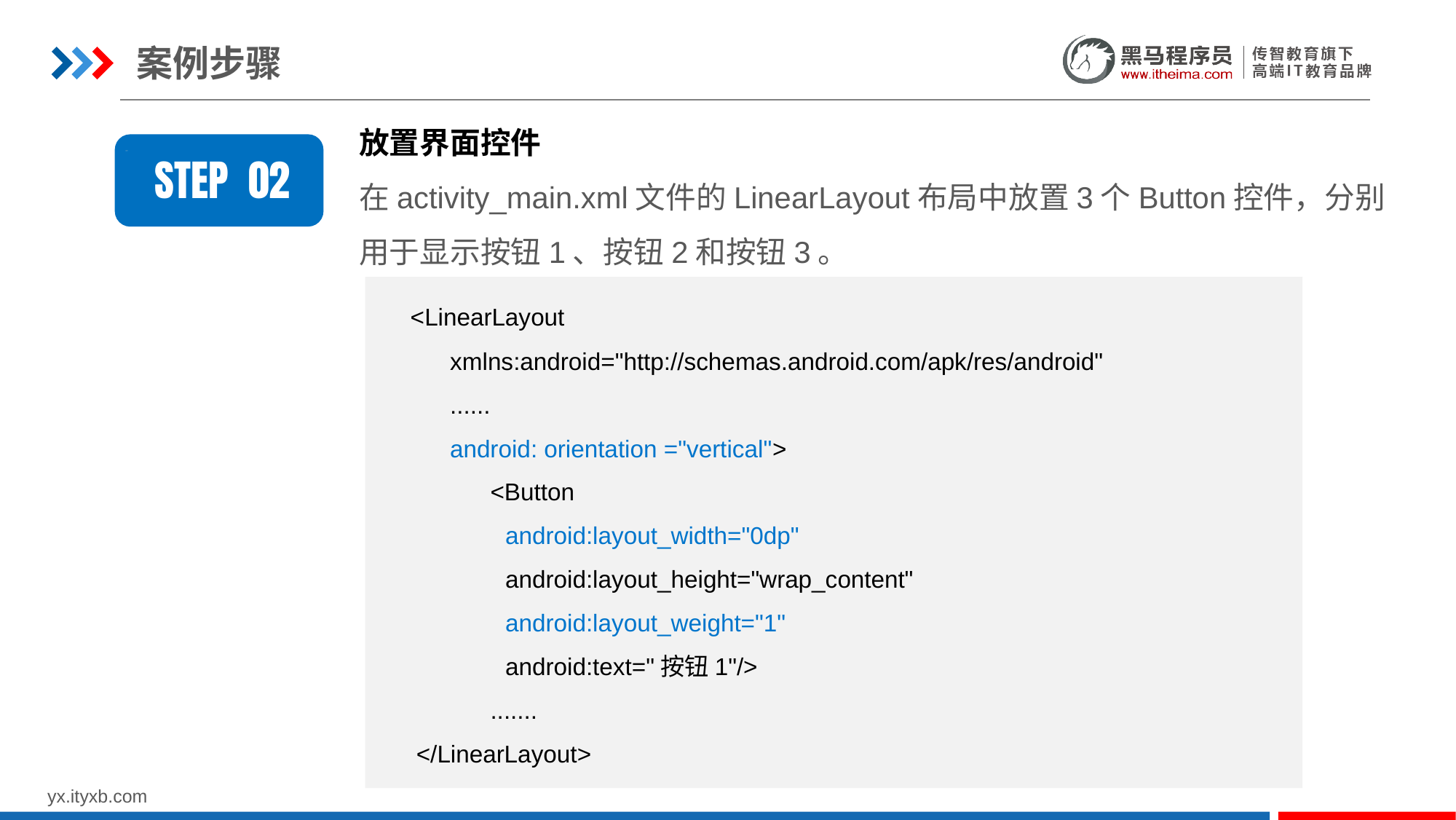

案例步骤
放置界面控件
在activity_main.xml文件的LinearLayout布局中放置3个Button控件，分别用于显示按钮1、按钮2和按钮3。

STEP  02
     <LinearLayout
           xmlns:android="http://schemas.android.com/apk/res/android"
           ......
           android: orientation ="vertical">
                 <Button
	   android:layout_width="0dp"
	   android:layout_height="wrap_content"
	   android:layout_weight="1"
	   android:text="按钮1"/>
                 .......
      </LinearLayout>